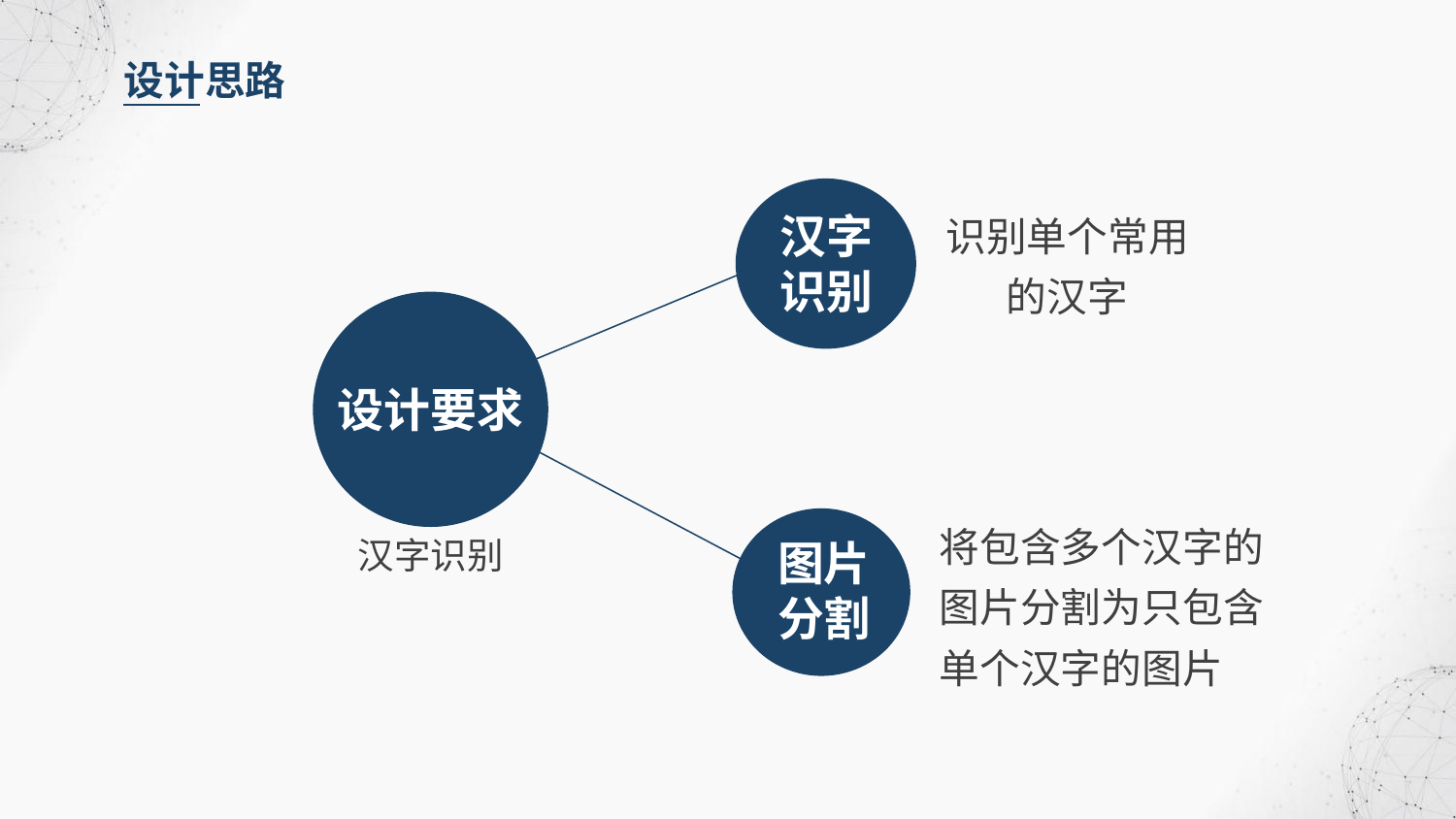

设计思路

汉字
识别
识别单个常用的汉字

设计要求
将包含多个汉字的图片分割为只包含单个汉字的图片

图片
分割
汉字识别